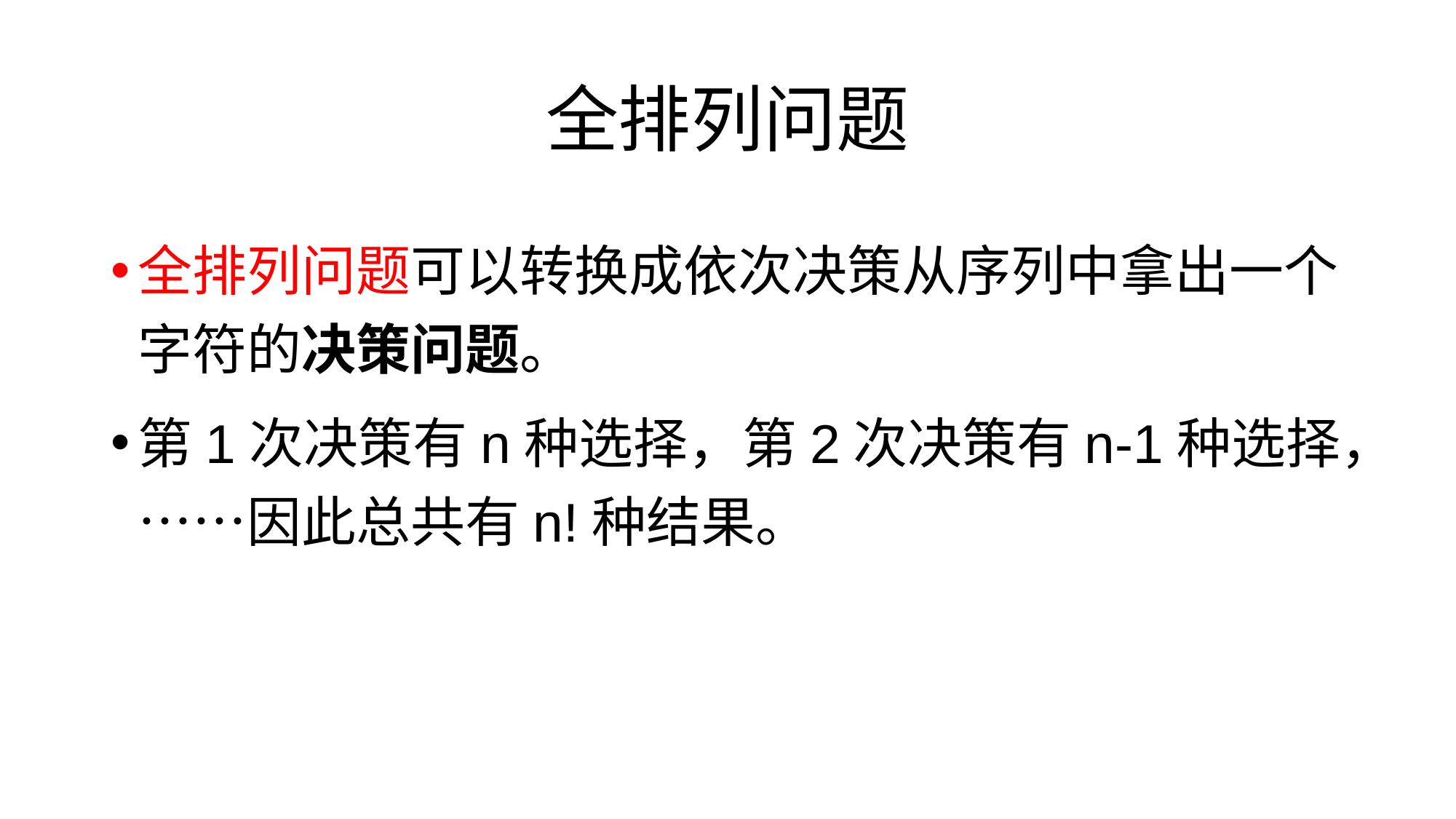

# 全排列问题
全排列问题可以转换成依次决策从序列中拿出一个字符的决策问题。
第1次决策有n种选择，第2次决策有n-1种选择，……因此总共有n!种结果。